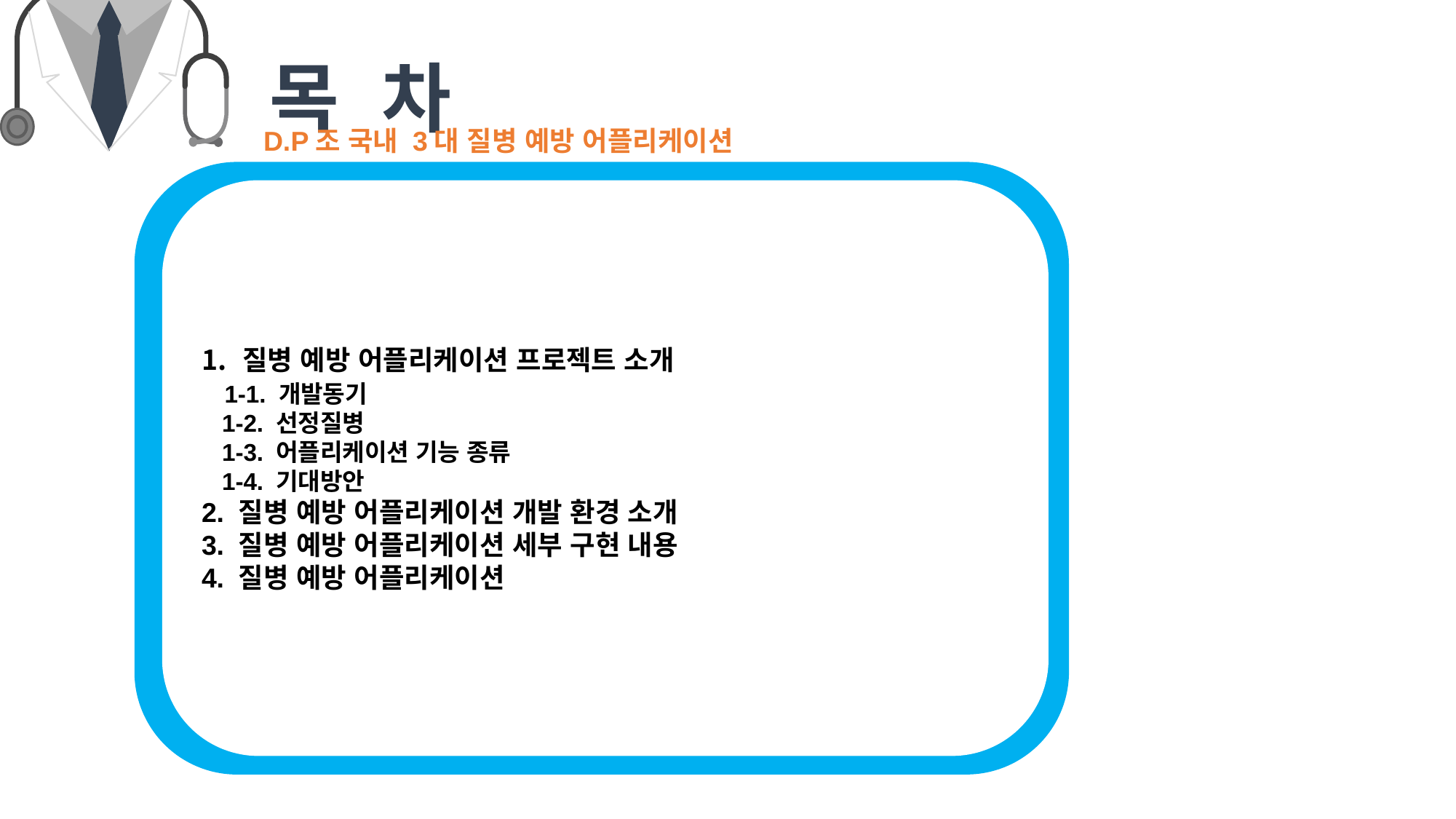

목  차
D.P조 국내 3대 질병 예방 어플리케이션

질병 예방 어플리케이션 프로젝트 소개
   1-1. 개발동기
   1-2. 선정질병
   1-3. 어플리케이션 기능 종류
   1-4. 기대방안
2. 질병 예방 어플리케이션 개발 환경 소개
3. 질병 예방 어플리케이션 세부 구현 내용
4. 질병 예방 어플리케이션